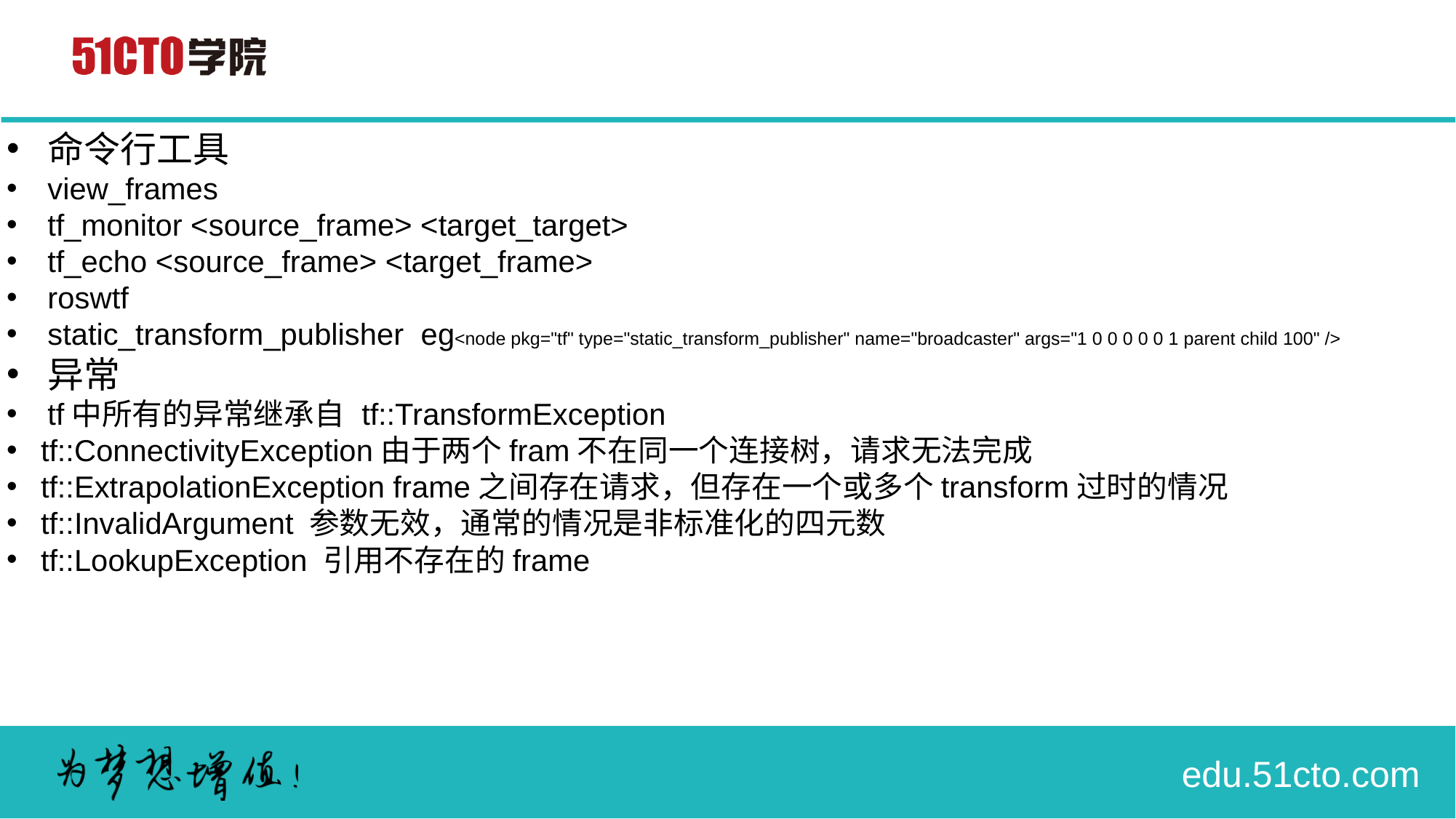

命令行工具
view_frames
tf_monitor <source_frame> <target_target>
tf_echo <source_frame> <target_frame>
roswtf
static_transform_publisher  eg<node pkg="tf" type="static_transform_publisher" name="broadcaster" args="1 0 0 0 0 0 1 parent child 100" />
异常
tf中所有的异常继承自 tf::TransformException
tf::ConnectivityException由于两个fram不在同一个连接树，请求无法完成
tf::ExtrapolationException frame之间存在请求，但存在一个或多个transform过时的情况
tf::InvalidArgument 参数无效，通常的情况是非标准化的四元数
tf::LookupException 引用不存在的frame